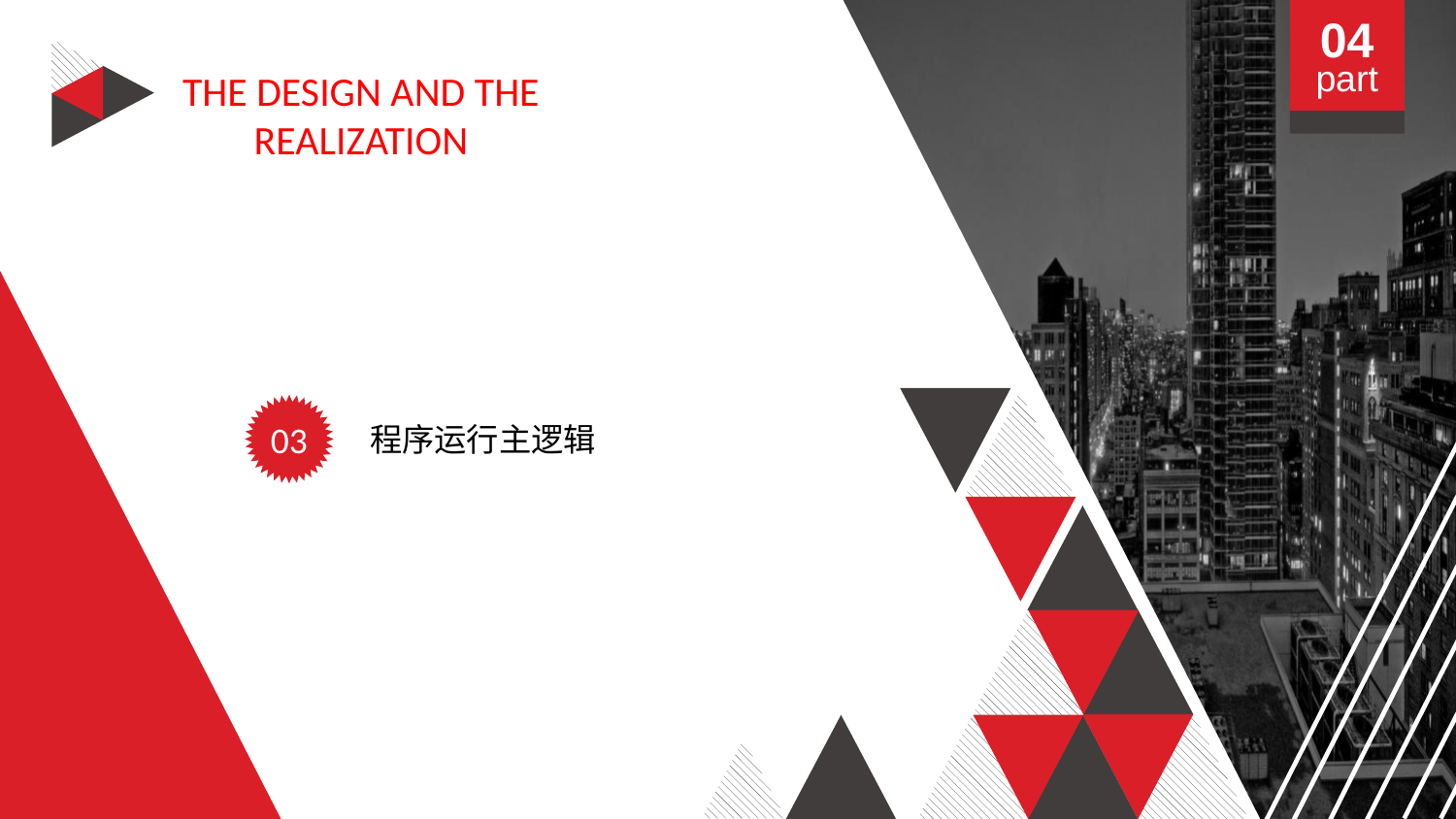

04
part

THE DESIGN AND THE REALIZATION

03
程序运行主逻辑